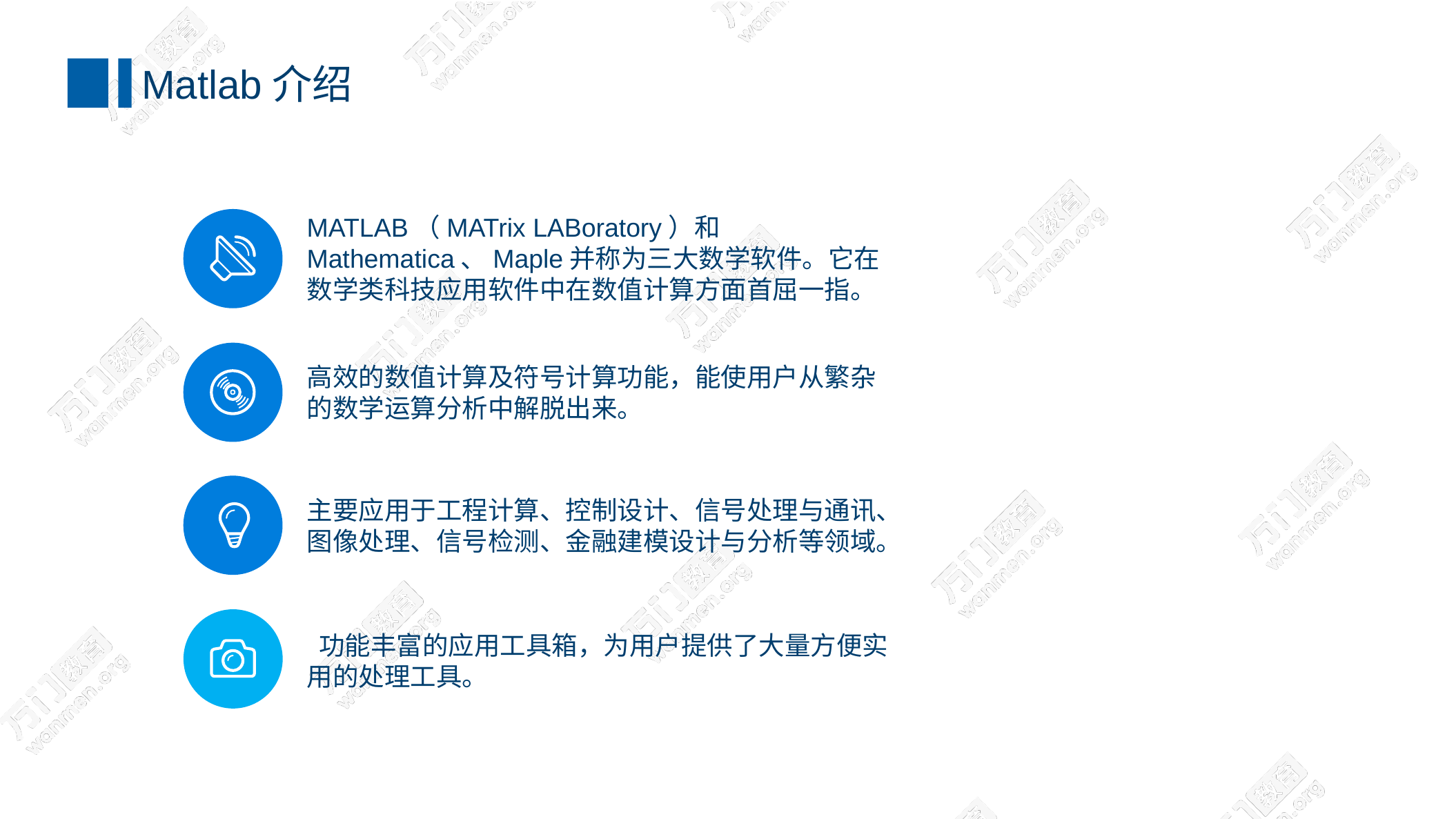

Matlab介绍

MATLAB（MATrix LABoratory）和Mathematica、Maple并称为三大数学软件。它在数学类科技应用软件中在数值计算方面首屈一指。

高效的数值计算及符号计算功能，能使用户从繁杂的数学运算分析中解脱出来。

主要应用于工程计算、控制设计、信号处理与通讯、图像处理、信号检测、金融建模设计与分析等领域。

 功能丰富的应用工具箱，为用户提供了大量方便实用的处理工具。